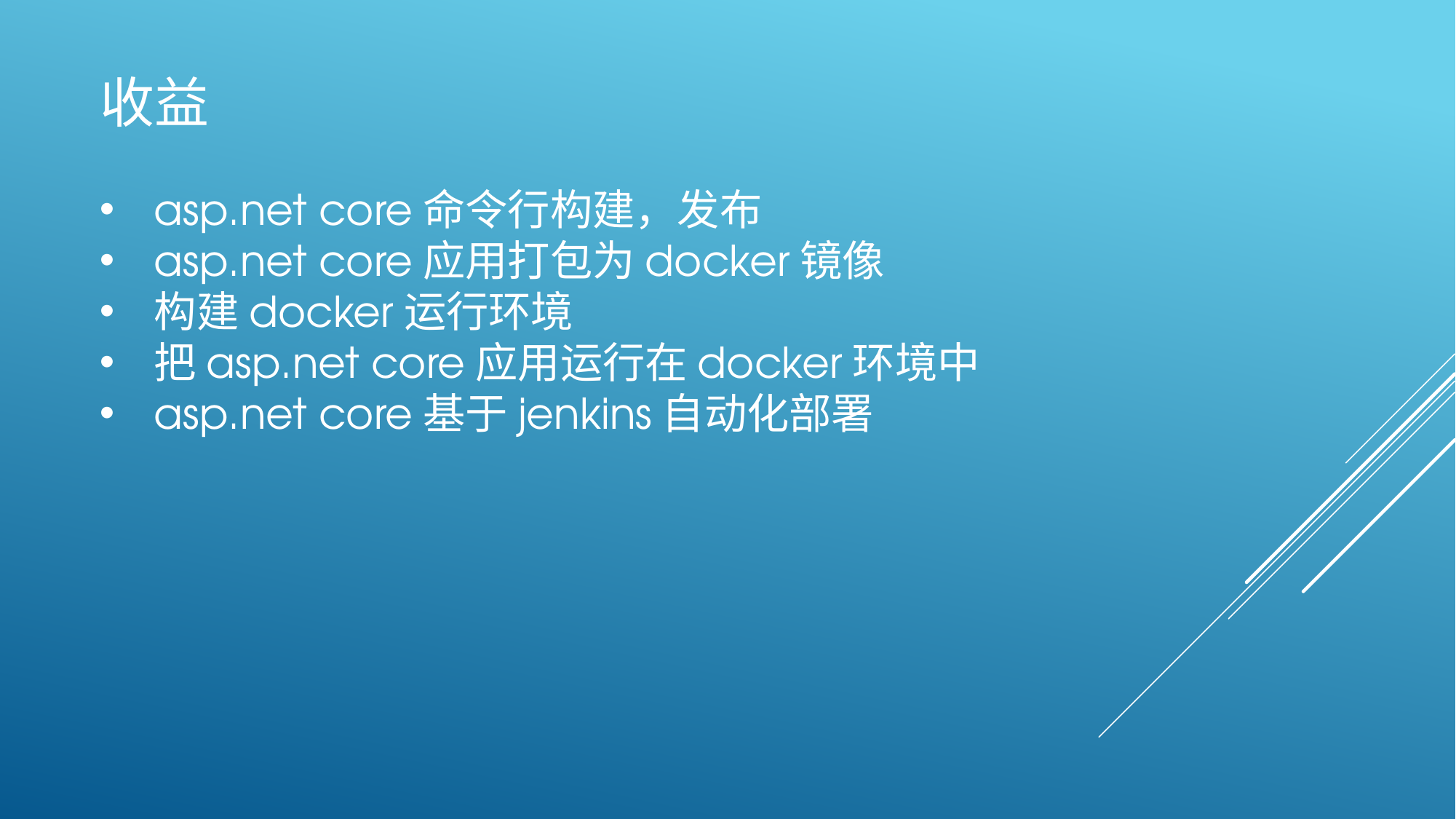

# 收益
asp.net core命令行构建，发布
asp.net core应用打包为docker镜像
构建docker运行环境
把asp.net core应用运行在docker环境中
asp.net core基于jenkins自动化部署